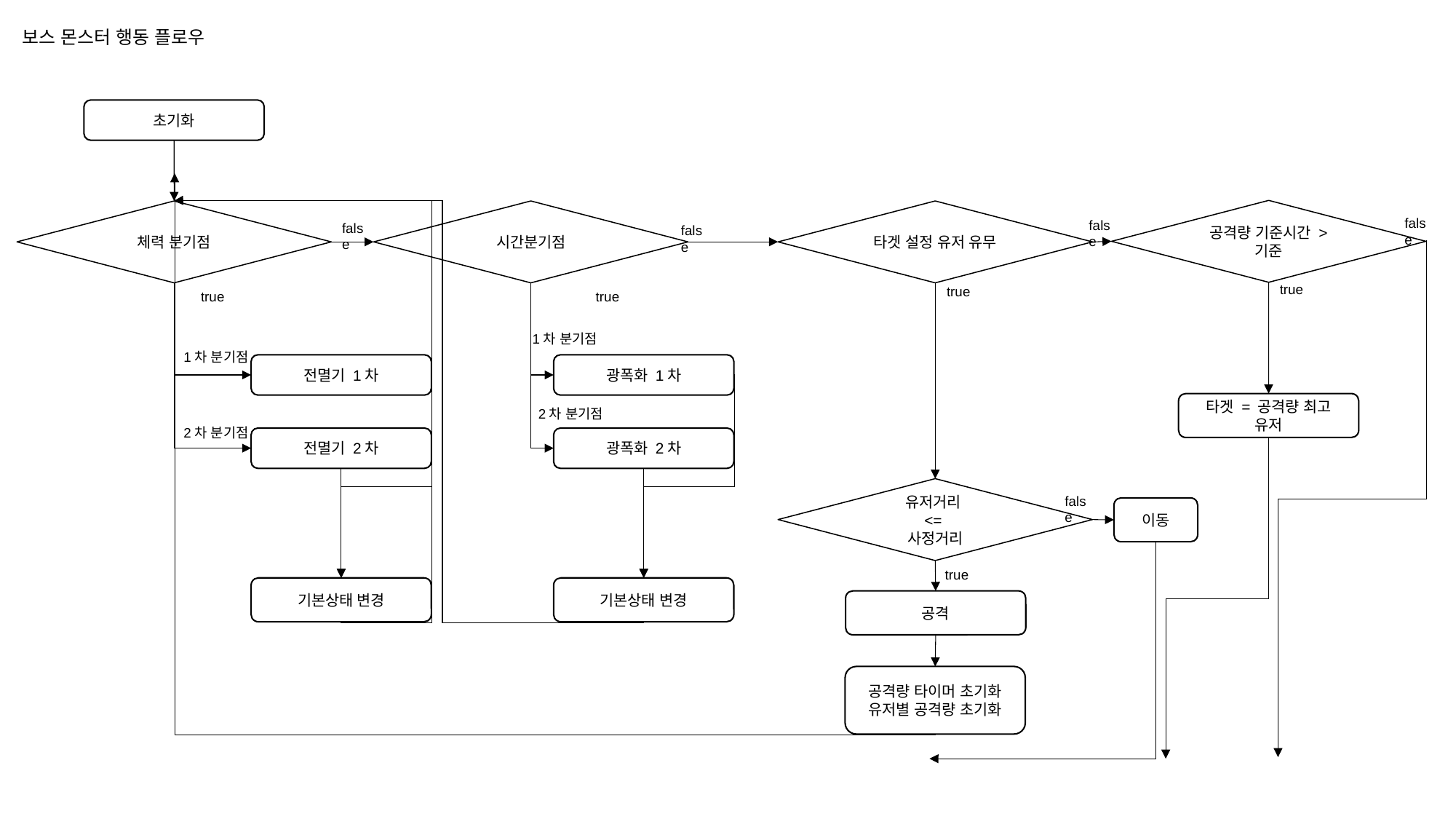

보스 몬스터 행동 플로우
초기화
공격량 기준시간 > 기준
체력 분기점
시간분기점
타겟 설정 유저 유무
false
false
false
false
true
true
true
true
1차 분기점
1차 분기점
광폭화 1차
전멸기 1차
타겟 = 공격량 최고 유저
2차 분기점
2차 분기점
광폭화 2차
전멸기 2차
유저거리
<=
사정거리
false
이동
true
기본상태 변경
기본상태 변경
공격
공격량 타이머 초기화
유저별 공격량 초기화